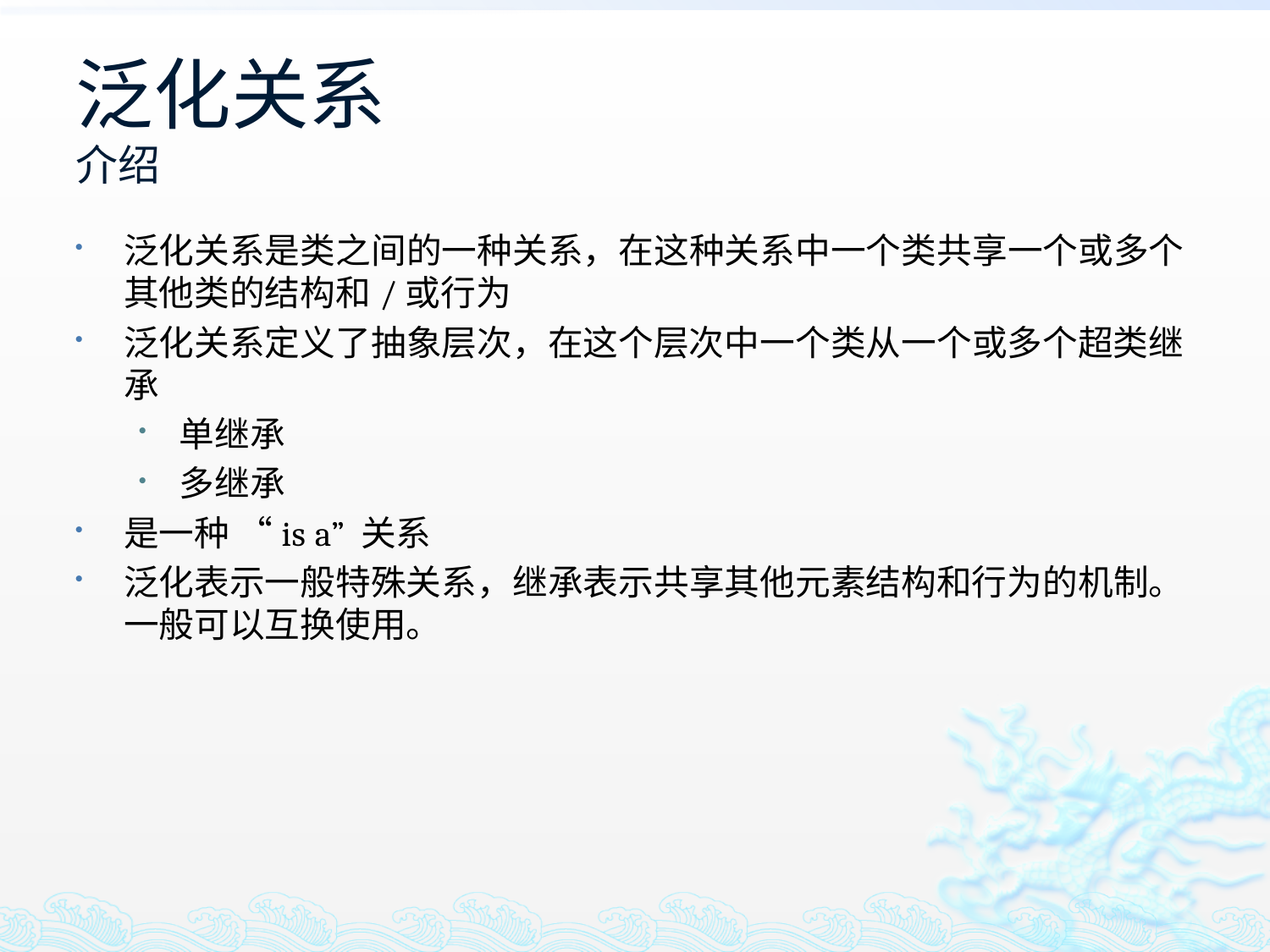

# 泛化关系 介绍
泛化关系是类之间的一种关系，在这种关系中一个类共享一个或多个其他类的结构和/或行为
泛化关系定义了抽象层次，在这个层次中一个类从一个或多个超类继承
单继承
多继承
是一种 “is a” 关系
泛化表示一般特殊关系，继承表示共享其他元素结构和行为的机制。一般可以互换使用。